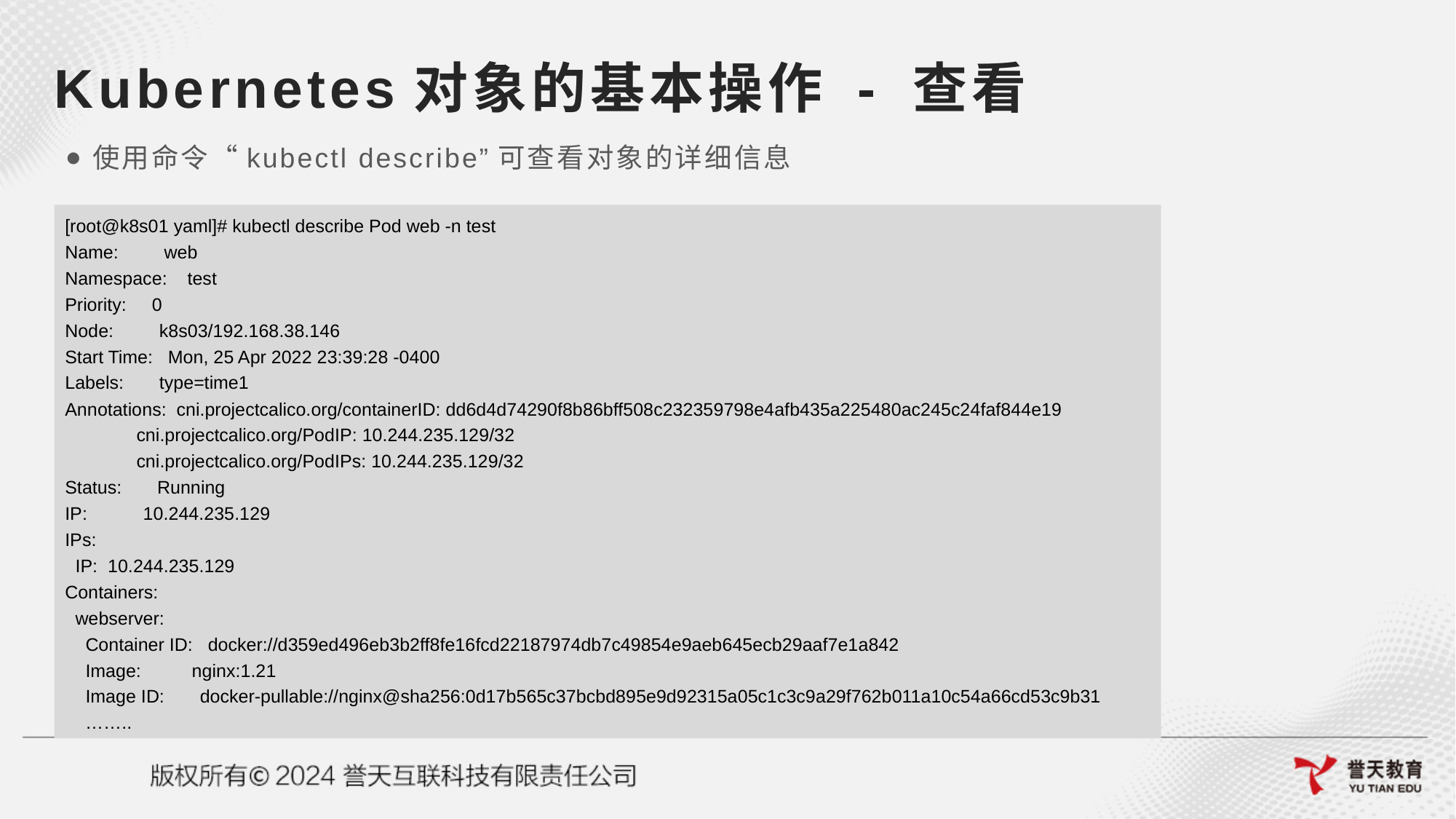

# Kubernetes对象的基本操作 - 查看
使用命令“kubectl describe”可查看对象的详细信息

[root@k8s01 yaml]# kubectl describe Pod web -n test
Name:         web
Namespace:    test
Priority:     0
Node:         k8s03/192.168.38.146
Start Time:   Mon, 25 Apr 2022 23:39:28 -0400
Labels:       type=time1
Annotations:  cni.projectcalico.org/containerID: dd6d4d74290f8b86bff508c232359798e4afb435a225480ac245c24faf844e19
              cni.projectcalico.org/PodIP: 10.244.235.129/32
              cni.projectcalico.org/PodIPs: 10.244.235.129/32
Status:       Running
IP:           10.244.235.129
IPs:
  IP:  10.244.235.129
Containers:
  webserver:
    Container ID:   docker://d359ed496eb3b2ff8fe16fcd22187974db7c49854e9aeb645ecb29aaf7e1a842
    Image:          nginx:1.21
    Image ID:       docker-pullable://nginx@sha256:0d17b565c37bcbd895e9d92315a05c1c3c9a29f762b011a10c54a66cd53c9b31
    ……..